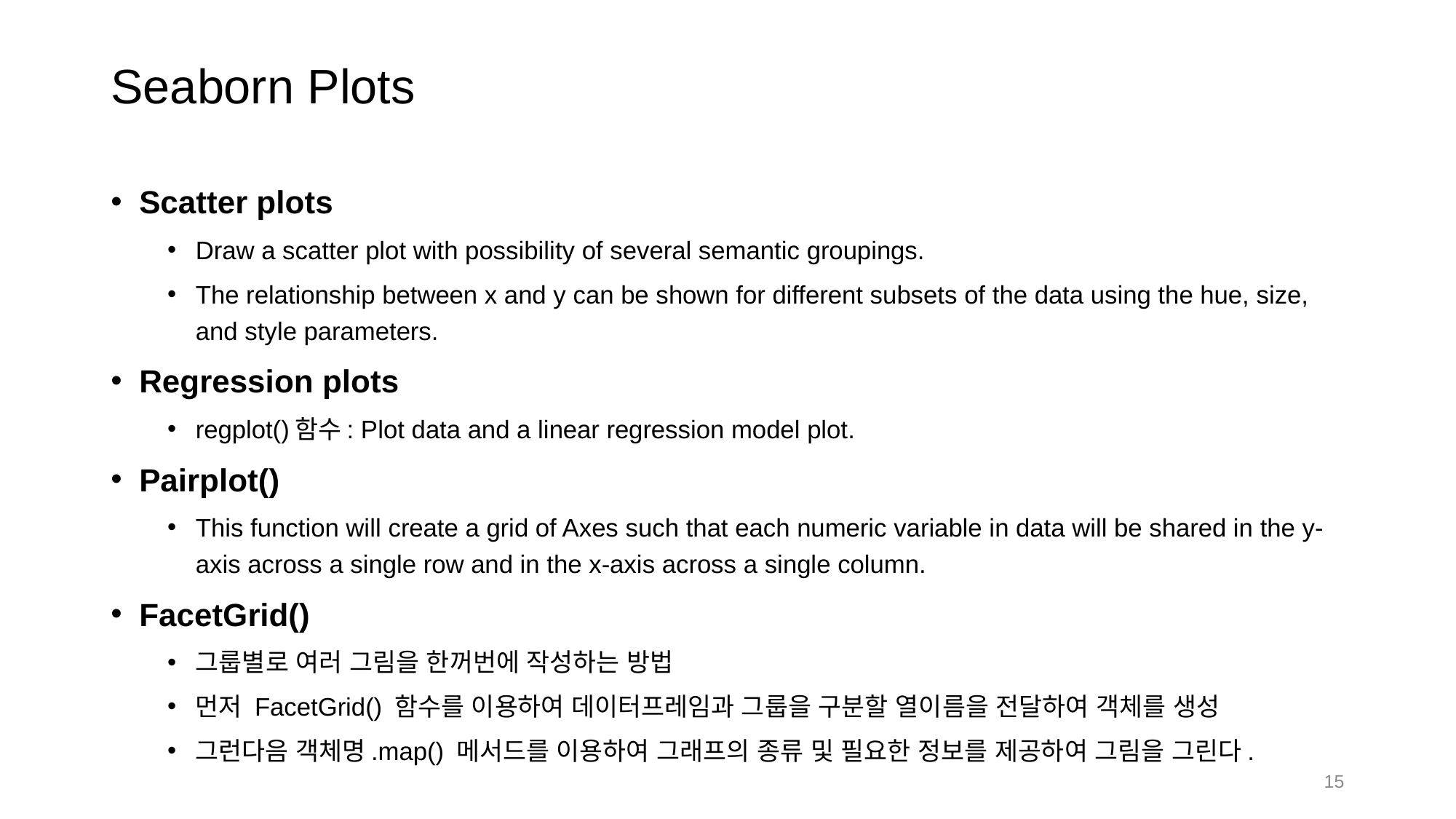

# Seaborn Plots
Scatter plots
Draw a scatter plot with possibility of several semantic groupings.
The relationship between x and y can be shown for different subsets of the data using the hue, size, and style parameters.
Regression plots
regplot()함수: Plot data and a linear regression model plot.
Pairplot()
This function will create a grid of Axes such that each numeric variable in data will be shared in the y-axis across a single row and in the x-axis across a single column.
FacetGrid()
그룹별로 여러 그림을 한꺼번에 작성하는 방법
먼저 FacetGrid() 함수를 이용하여 데이터프레임과 그룹을 구분할 열이름을 전달하여 객체를 생성
그런다음 객체명.map() 메서드를 이용하여 그래프의 종류 및 필요한 정보를 제공하여 그림을 그린다.
15